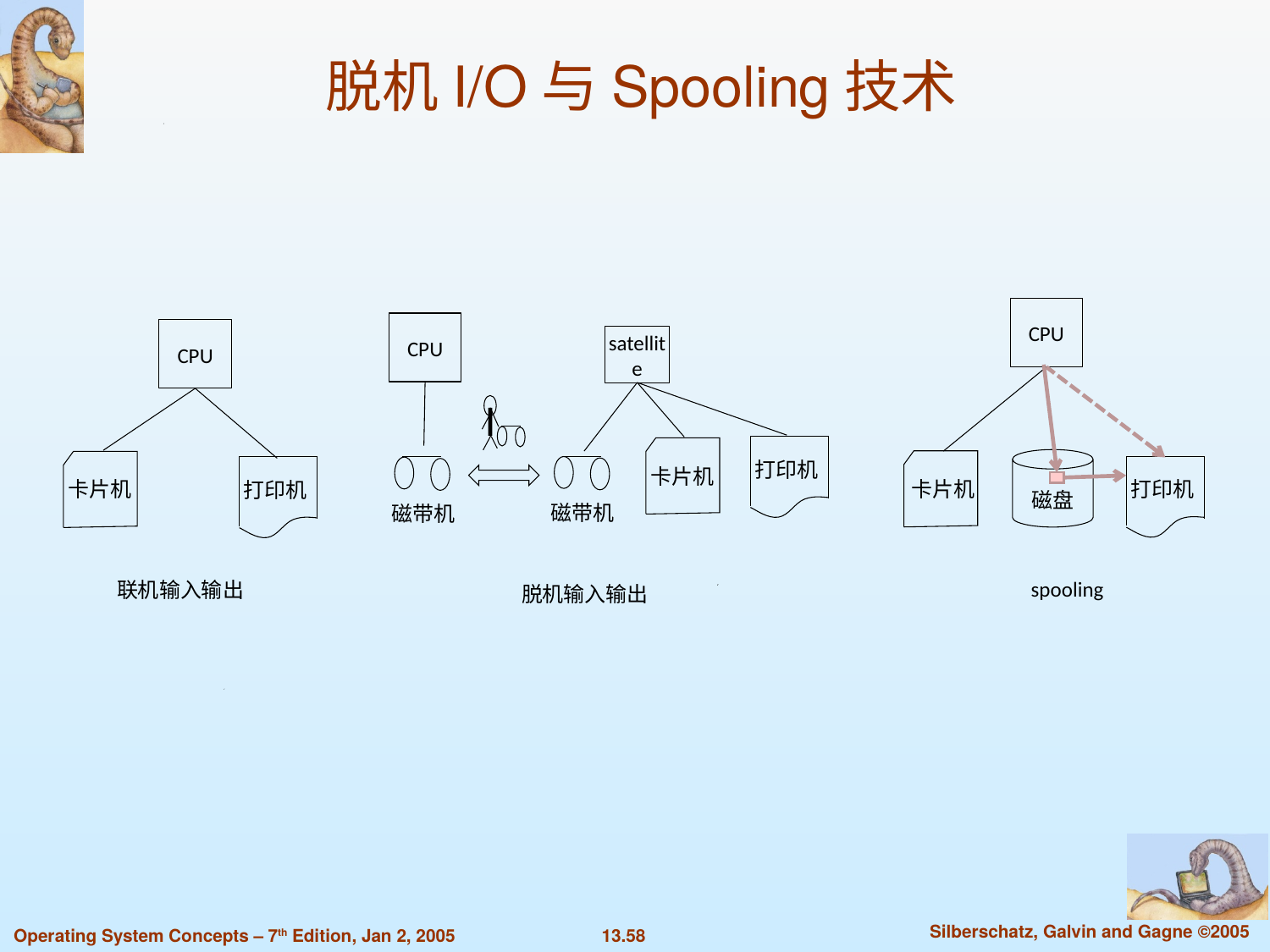

# 脱机I/O与Spooling技术
CPU
CPU
CPU
satellite

打印机
卡片机

卡片机
卡片机
打印机
打印机

磁盘

磁带机
磁带机

spooling
联机输入输出
脱机输入输出